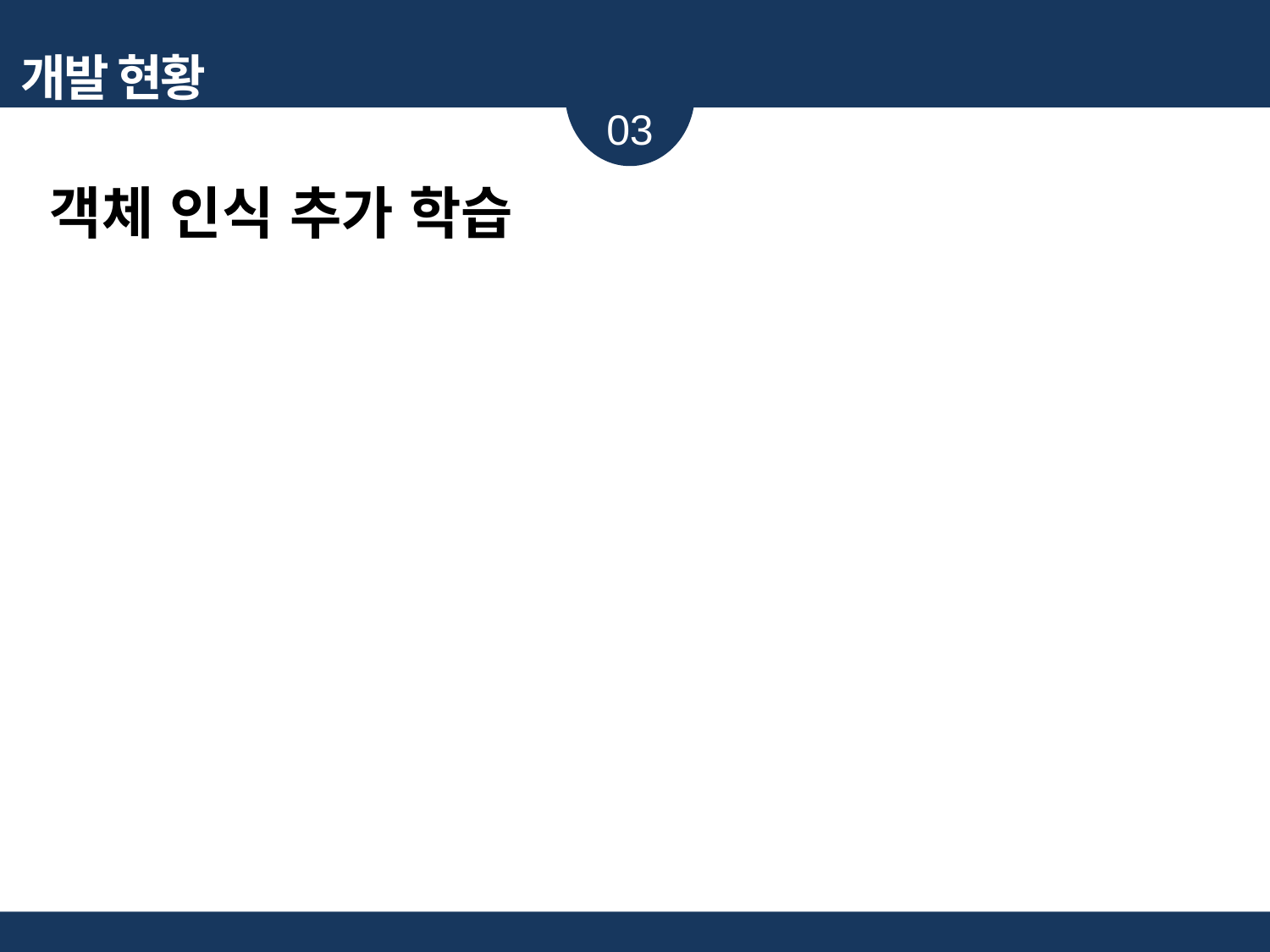

개발 현황
03

객체 인식 추가 학습